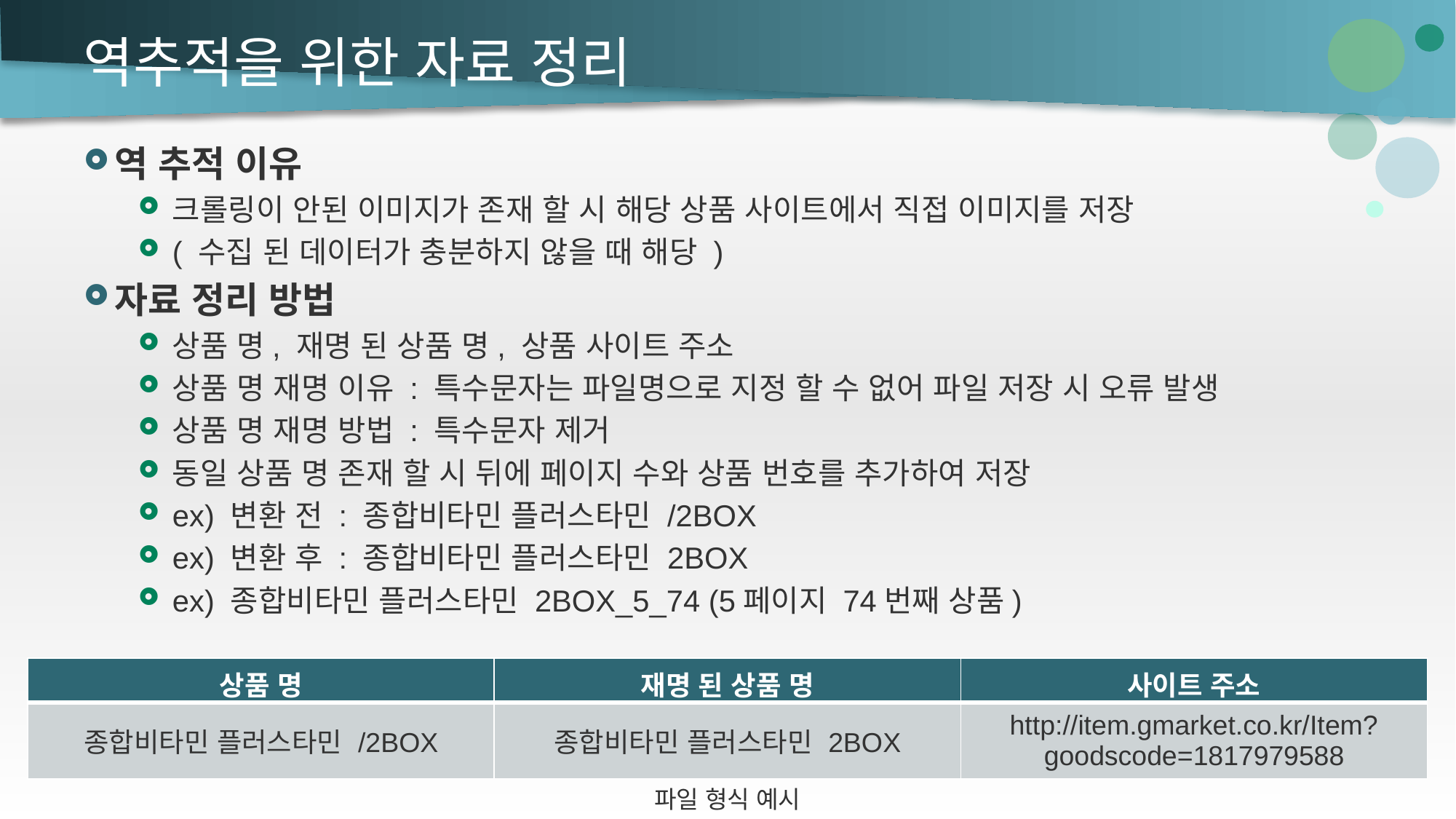

# 역추적을 위한 자료 정리
역 추적 이유
크롤링이 안된 이미지가 존재 할 시 해당 상품 사이트에서 직접 이미지를 저장
( 수집 된 데이터가 충분하지 않을 때 해당 )
자료 정리 방법
상품 명, 재명 된 상품 명, 상품 사이트 주소
상품 명 재명 이유 : 특수문자는 파일명으로 지정 할 수 없어 파일 저장 시 오류 발생
상품 명 재명 방법 : 특수문자 제거
동일 상품 명 존재 할 시 뒤에 페이지 수와 상품 번호를 추가하여 저장
ex) 변환 전 : 종합비타민 플러스타민 /2BOX
ex) 변환 후 : 종합비타민 플러스타민 2BOX
ex) 종합비타민 플러스타민 2BOX_5_74 (5페이지 74번째 상품)
| 상품 명 | 재명 된 상품 명 | 사이트 주소 |
| --- | --- | --- |
| 종합비타민 플러스타민 /2BOX | 종합비타민 플러스타민 2BOX | http://item.gmarket.co.kr/Item?goodscode=1817979588 |
파일 형식 예시